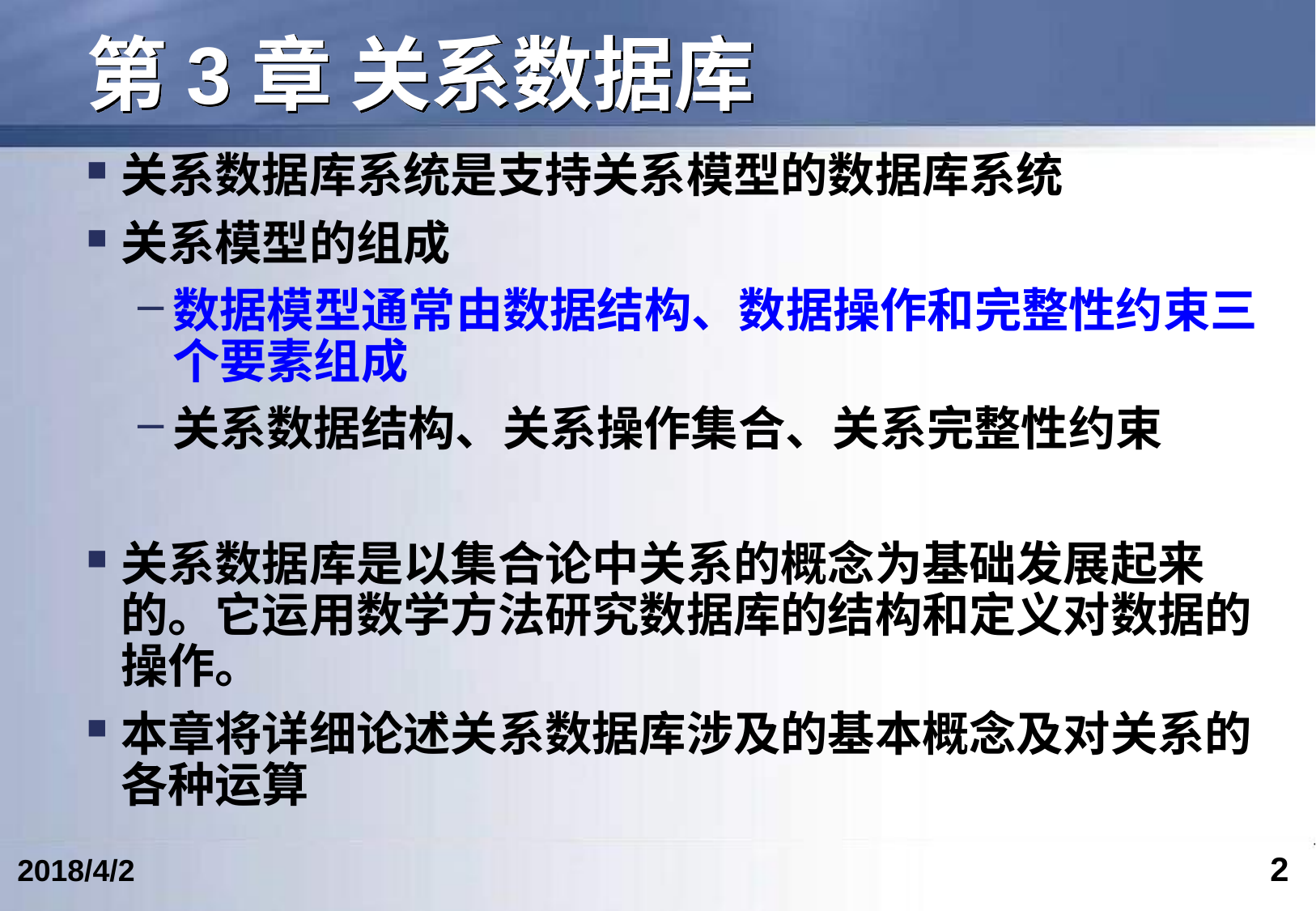

# 第3章 关系数据库
关系数据库系统是支持关系模型的数据库系统
关系模型的组成
数据模型通常由数据结构、数据操作和完整性约束三个要素组成
关系数据结构、关系操作集合、关系完整性约束

关系数据库是以集合论中关系的概念为基础发展起来的。它运用数学方法研究数据库的结构和定义对数据的操作。
本章将详细论述关系数据库涉及的基本概念及对关系的各种运算
2
2018/4/2